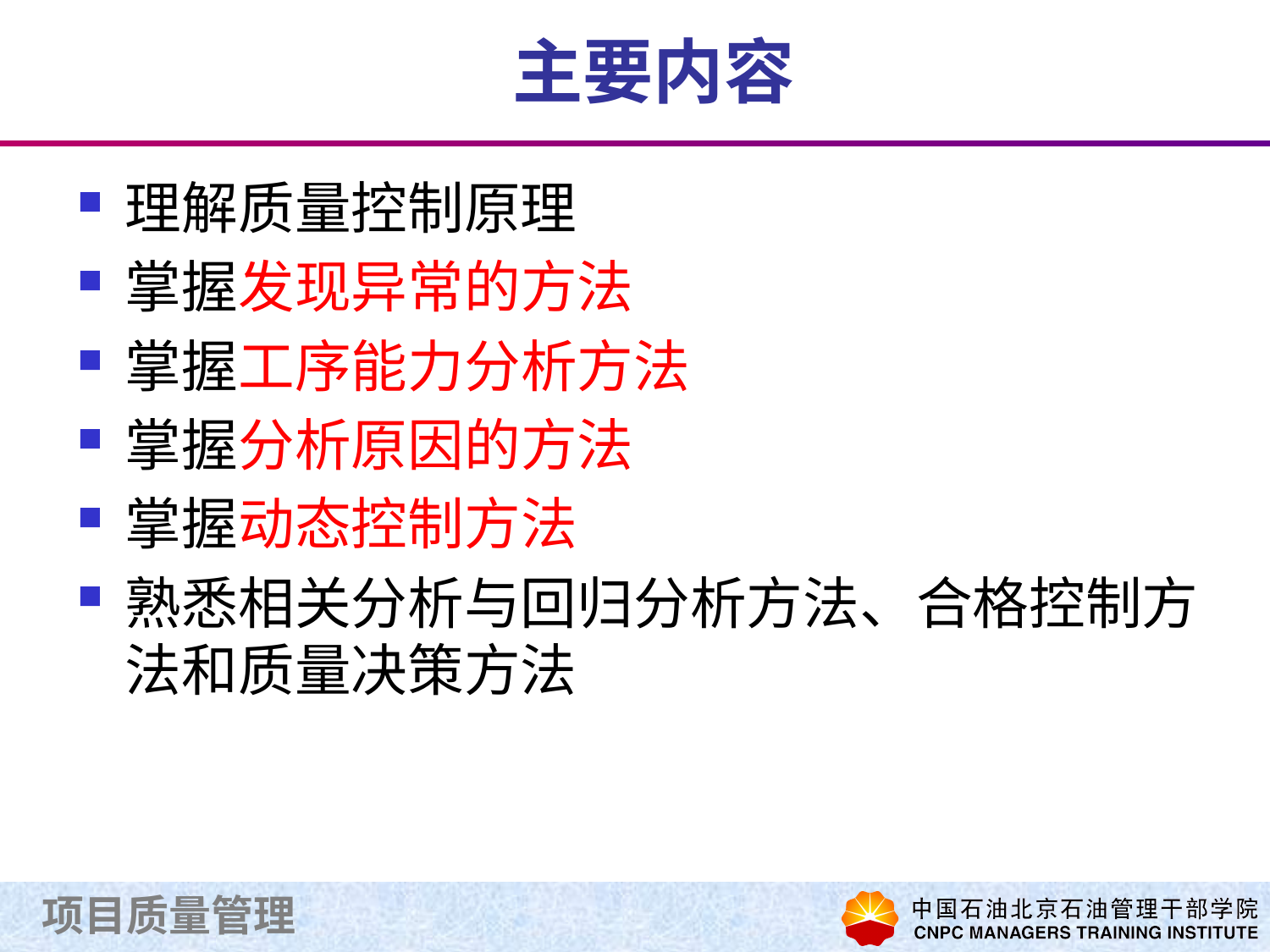

# 主要内容
理解质量控制原理
掌握发现异常的方法
掌握工序能力分析方法
掌握分析原因的方法
掌握动态控制方法
熟悉相关分析与回归分析方法、合格控制方法和质量决策方法